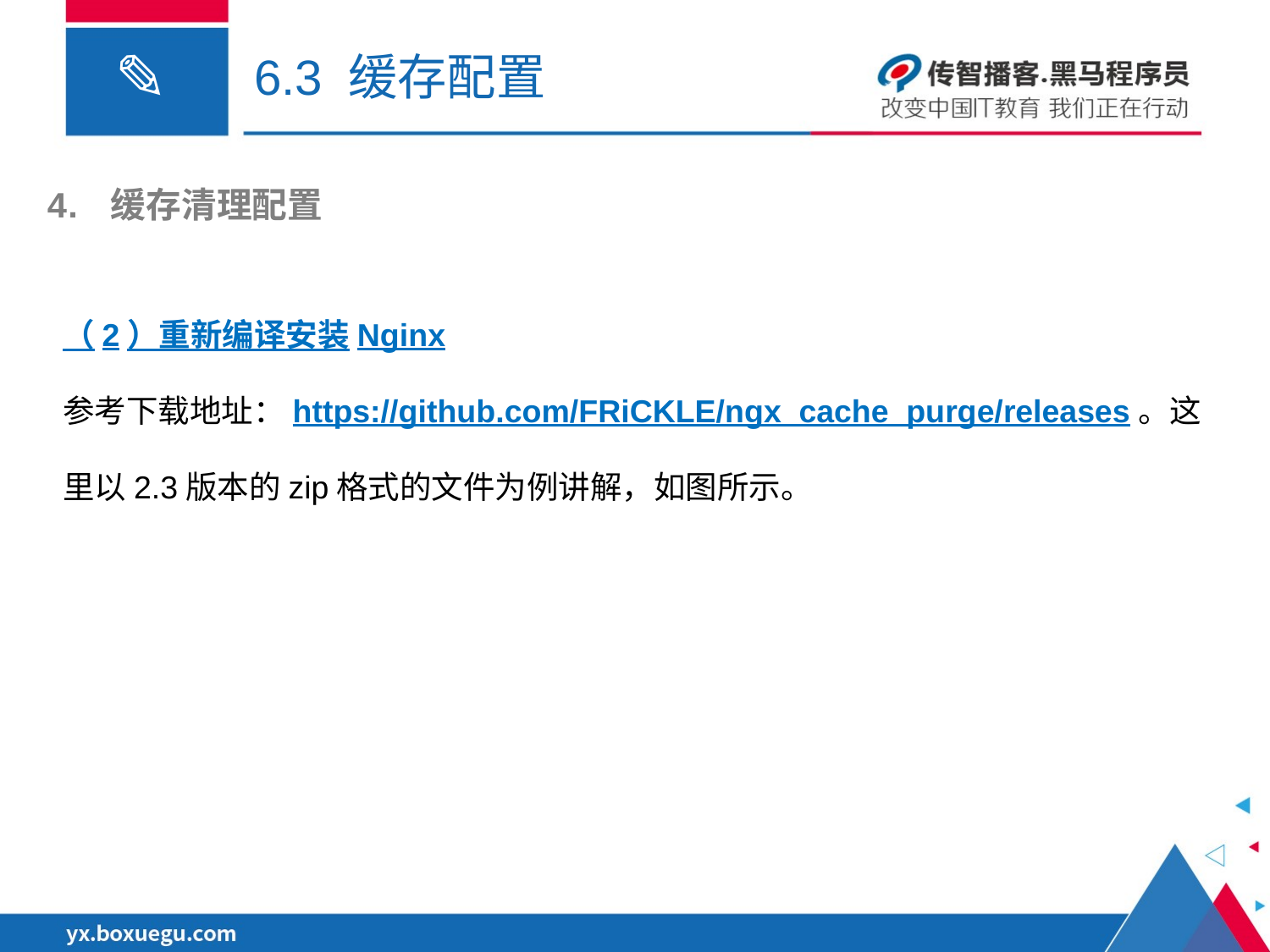

# 6.3 缓存配置
缓存清理配置
（2）重新编译安装Nginx
参考下载地址：https://github.com/FRiCKLE/ngx_cache_purge/releases。这里以2.3版本的zip格式的文件为例讲解，如图所示。